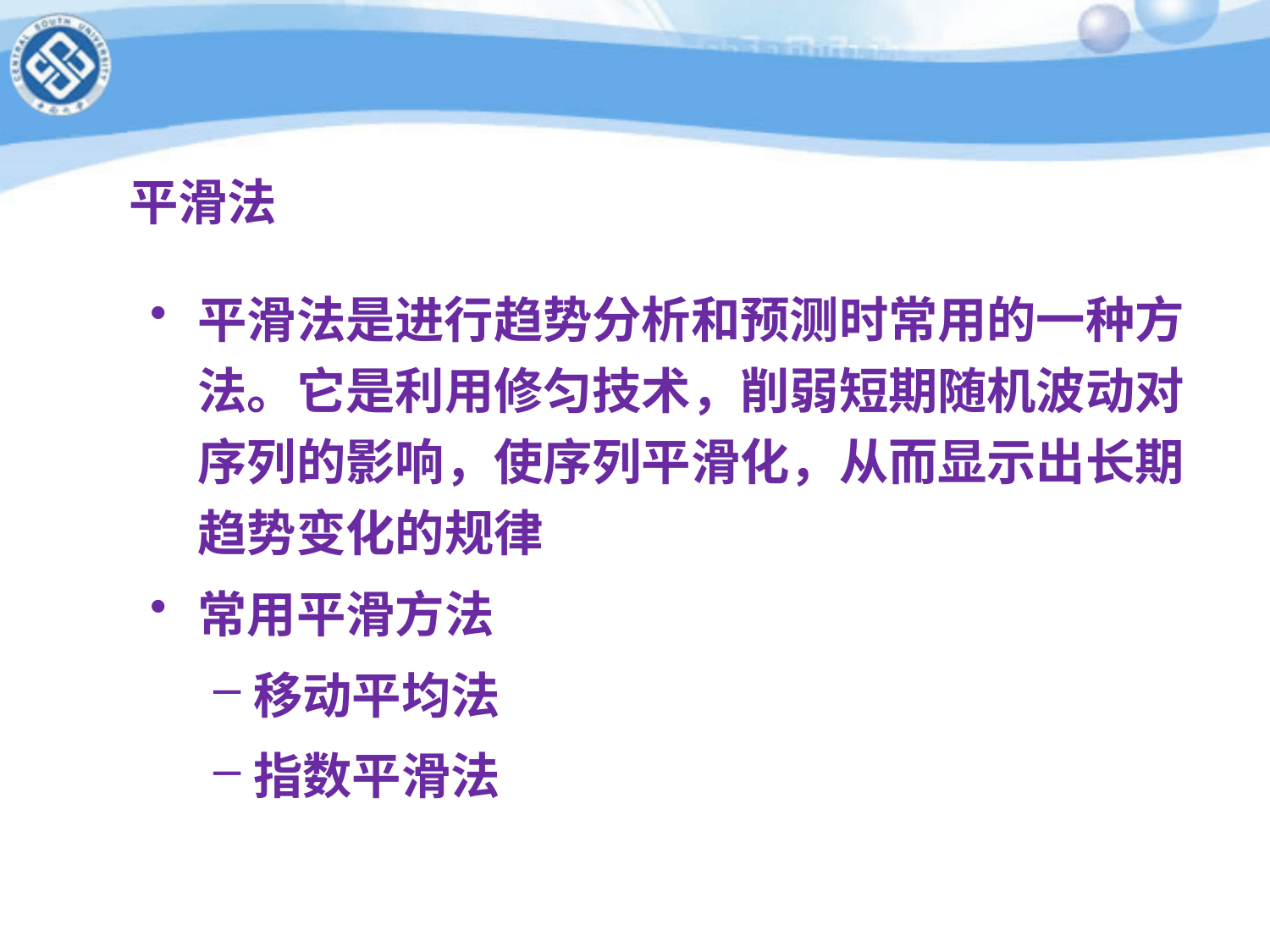

# 平滑法
平滑法是进行趋势分析和预测时常用的一种方法。它是利用修匀技术，削弱短期随机波动对序列的影响，使序列平滑化，从而显示出长期趋势变化的规律
常用平滑方法
移动平均法
指数平滑法